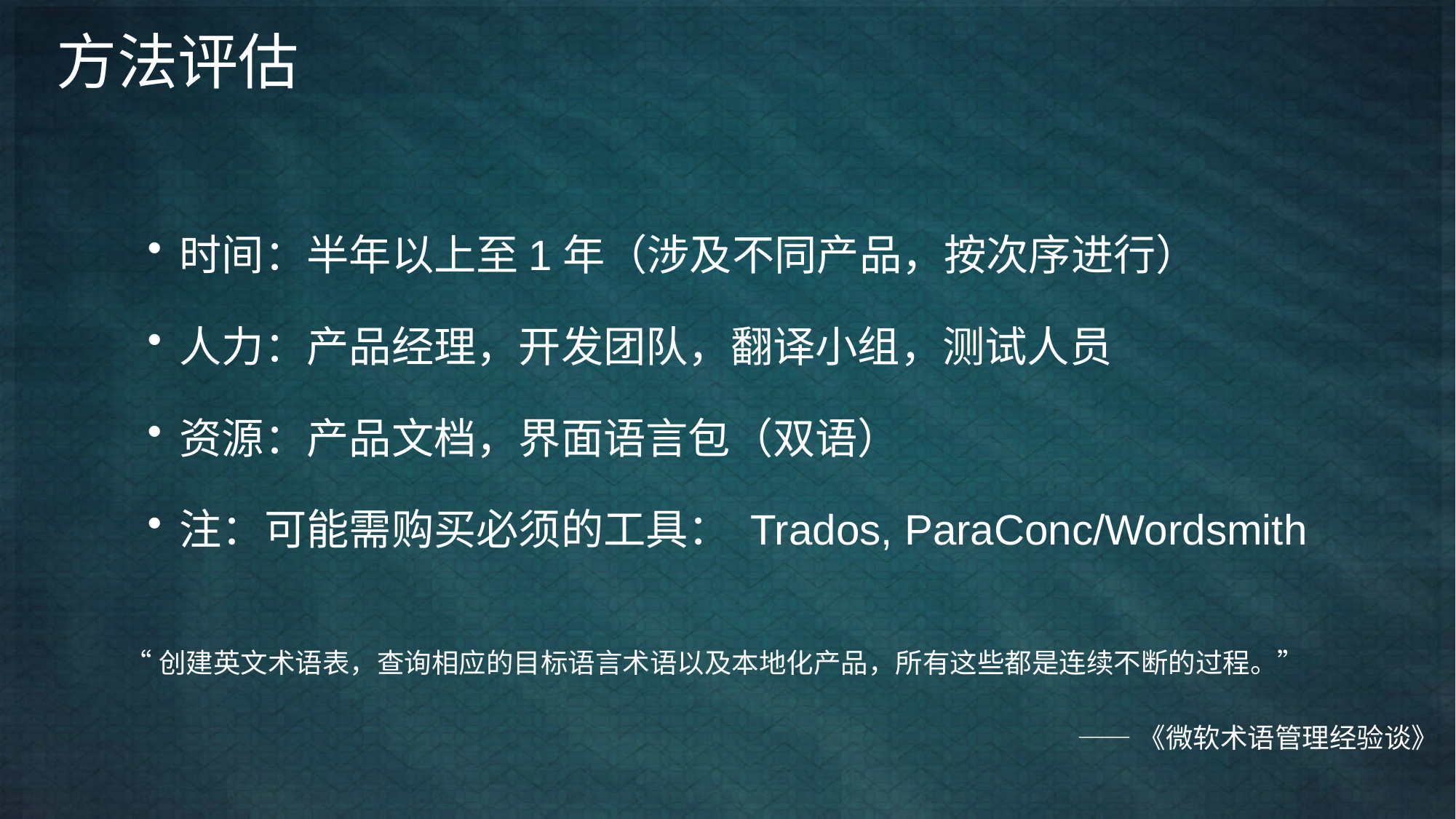

# 方法评估
时间：半年以上至1年（涉及不同产品，按次序进行）
人力：产品经理，开发团队，翻译小组，测试人员
资源：产品文档，界面语言包（双语）
注：可能需购买必须的工具： Trados, ParaConc/Wordsmith
“创建英文术语表，查询相应的目标语言术语以及本地化产品，所有这些都是连续不断的过程。”
——《微软术语管理经验谈》